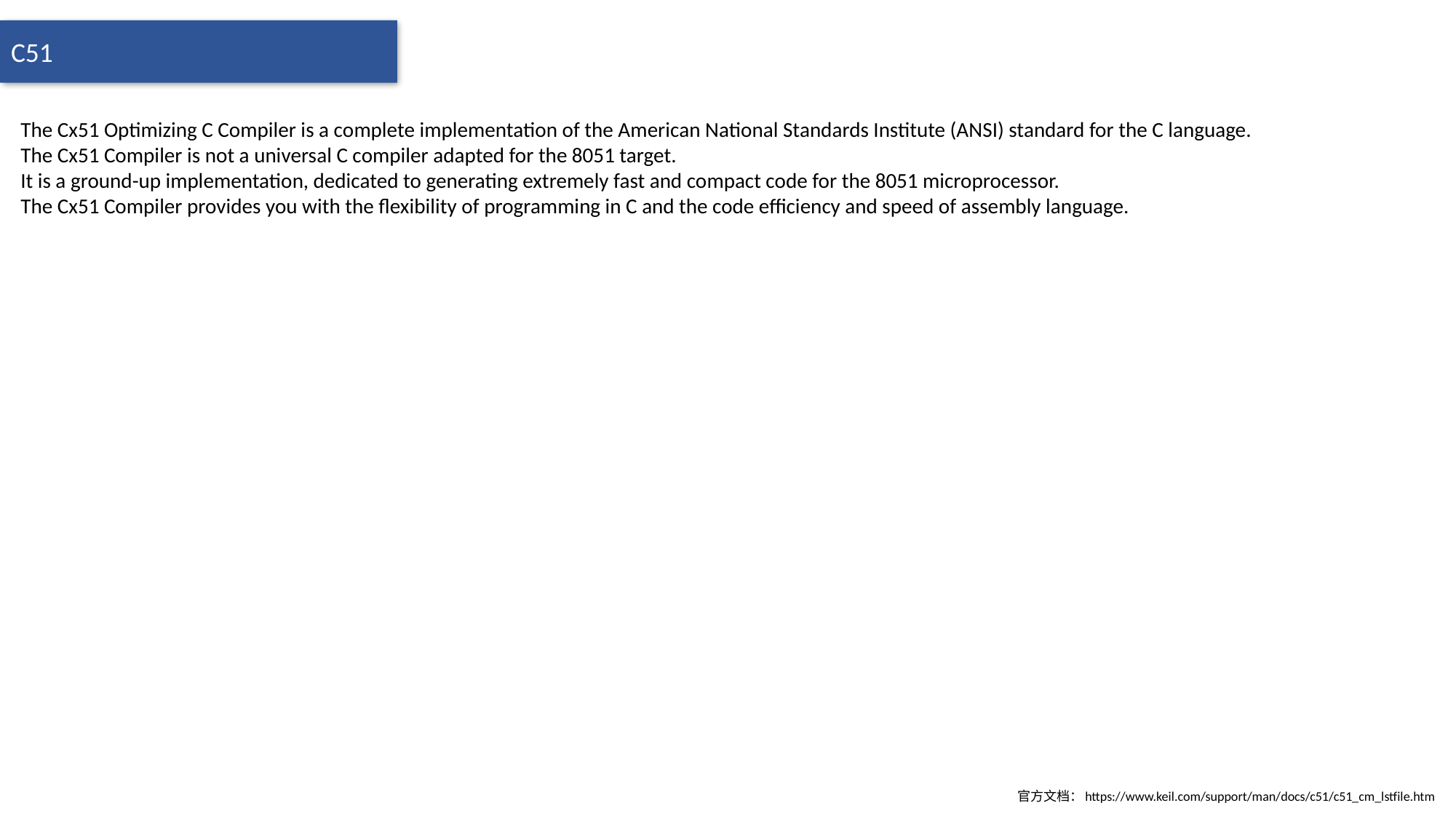

C51
The Cx51 Optimizing C Compiler is a complete implementation of the American National Standards Institute (ANSI) standard for the C language.
The Cx51 Compiler is not a universal C compiler adapted for the 8051 target.
It is a ground-up implementation, dedicated to generating extremely fast and compact code for the 8051 microprocessor.
The Cx51 Compiler provides you with the flexibility of programming in C and the code efficiency and speed of assembly language.
官方文档：https://www.keil.com/support/man/docs/c51/c51_cm_lstfile.htm